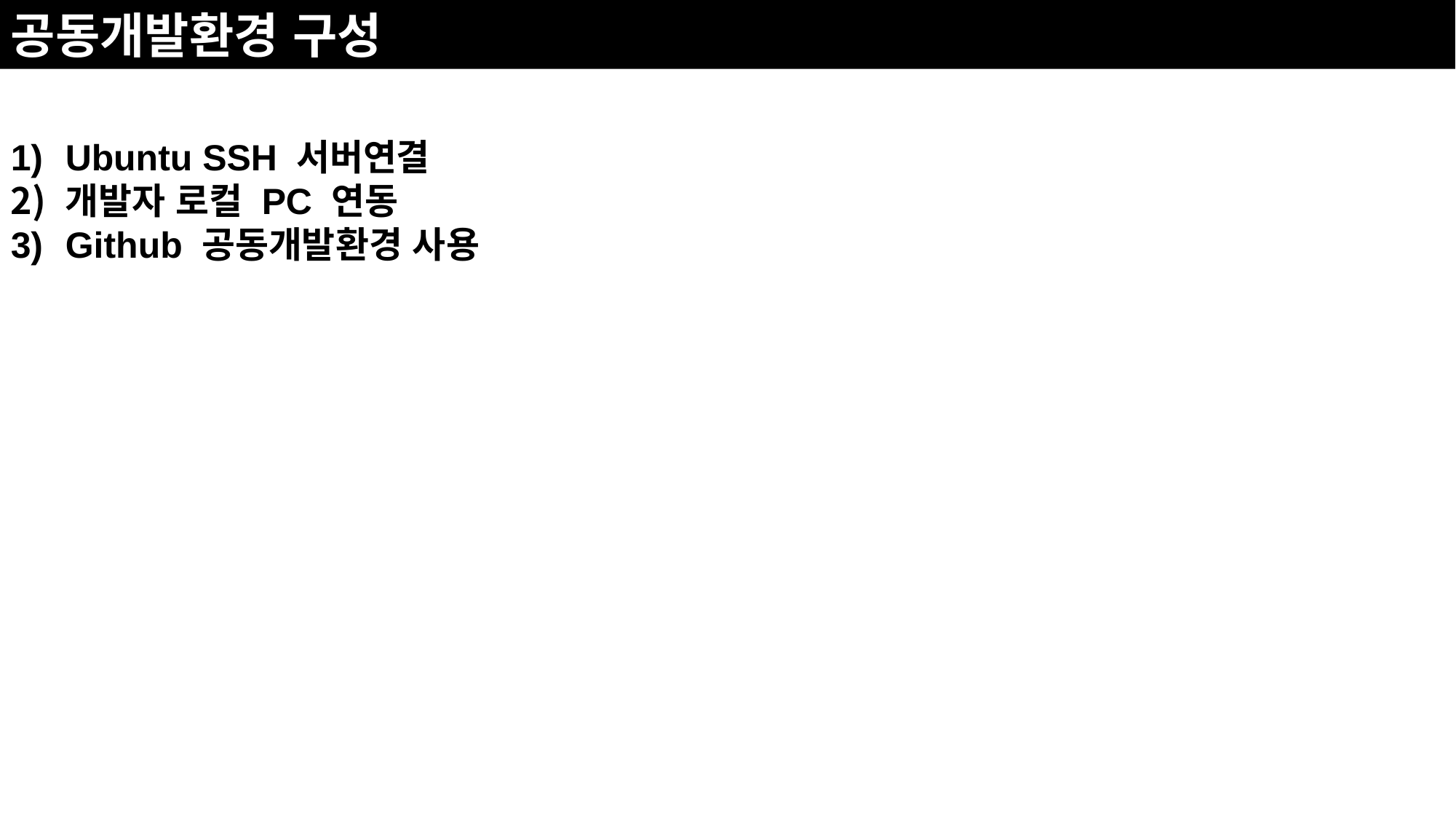

공동개발환경 구성
Ubuntu SSH 서버연결
개발자 로컬 PC 연동
Github 공동개발환경 사용